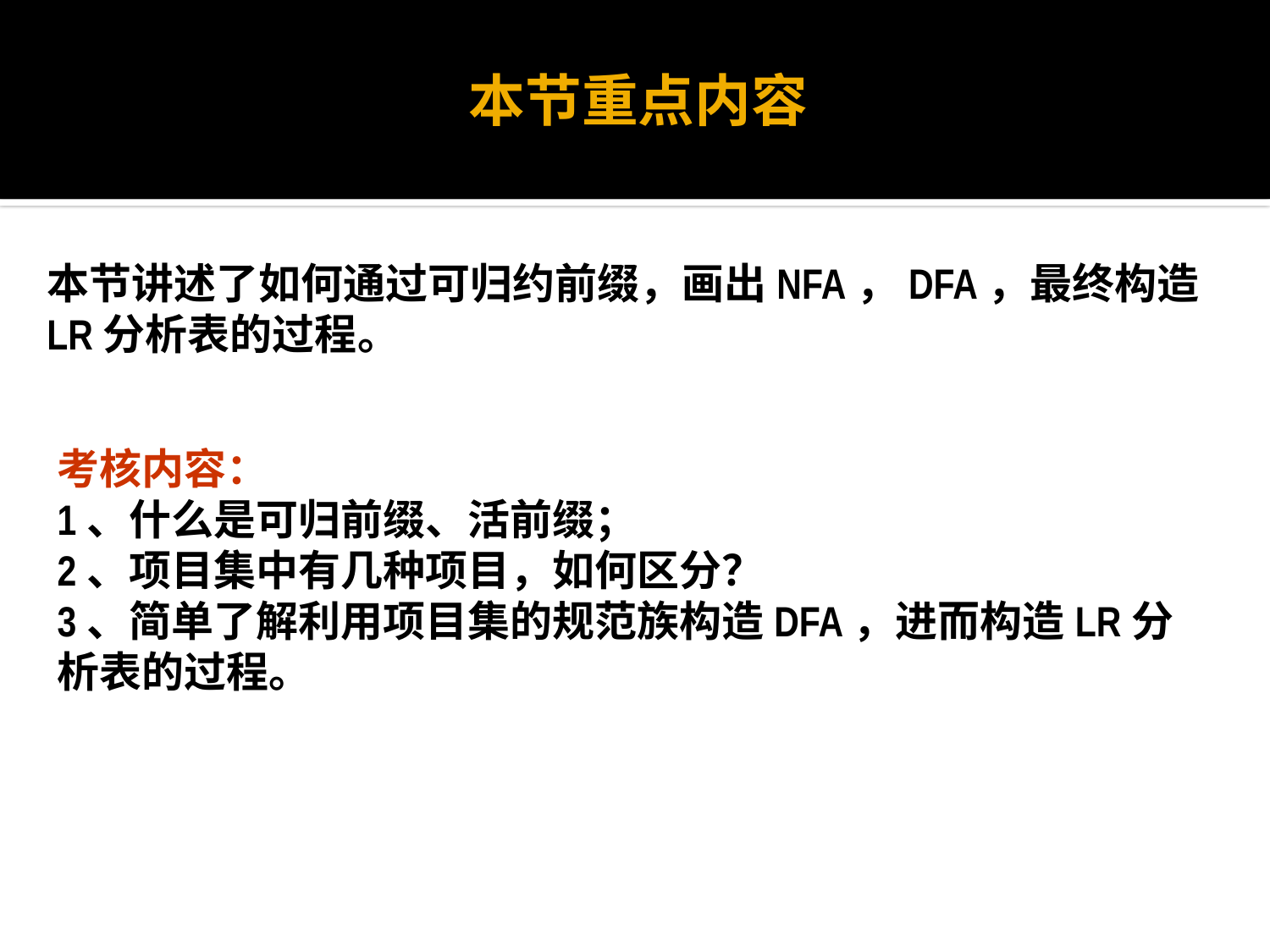

# 本节重点内容
本节讲述了如何通过可归约前缀，画出NFA，DFA，最终构造LR分析表的过程。
考核内容：
1、什么是可归前缀、活前缀；
2、项目集中有几种项目，如何区分？
3、简单了解利用项目集的规范族构造DFA，进而构造LR分析表的过程。
39